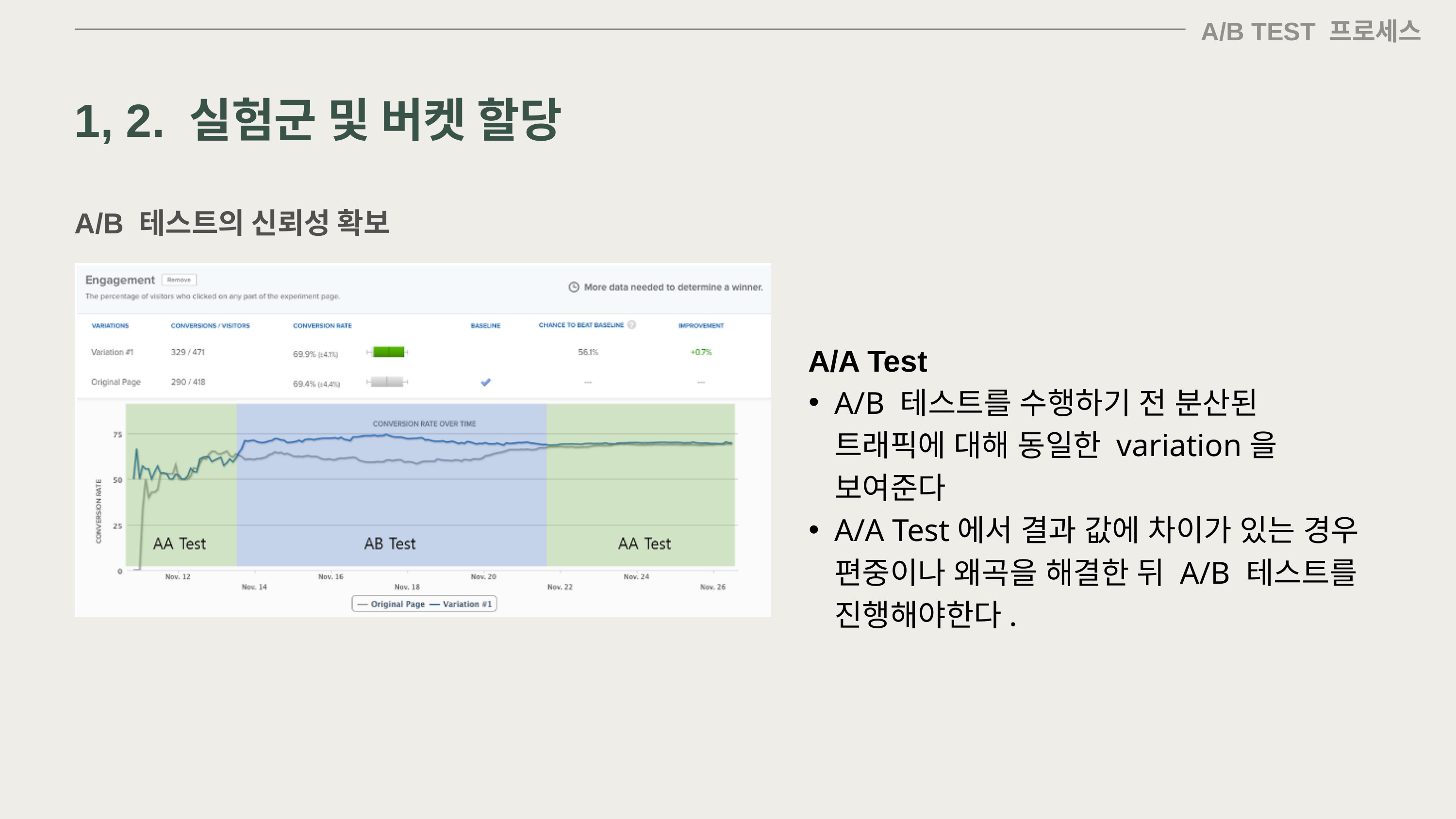

A/B TEST 프로세스

1, 2. 실험군 및 버켓 할당
A/B 테스트의 신뢰성 확보

   A/A Test
A/B 테스트를 수행하기 전 분산된 트래픽에 대해 동일한 variation을 보여준다
A/A Test에서 결과 값에 차이가 있는 경우 편중이나 왜곡을 해결한 뒤 A/B 테스트를 진행해야한다.